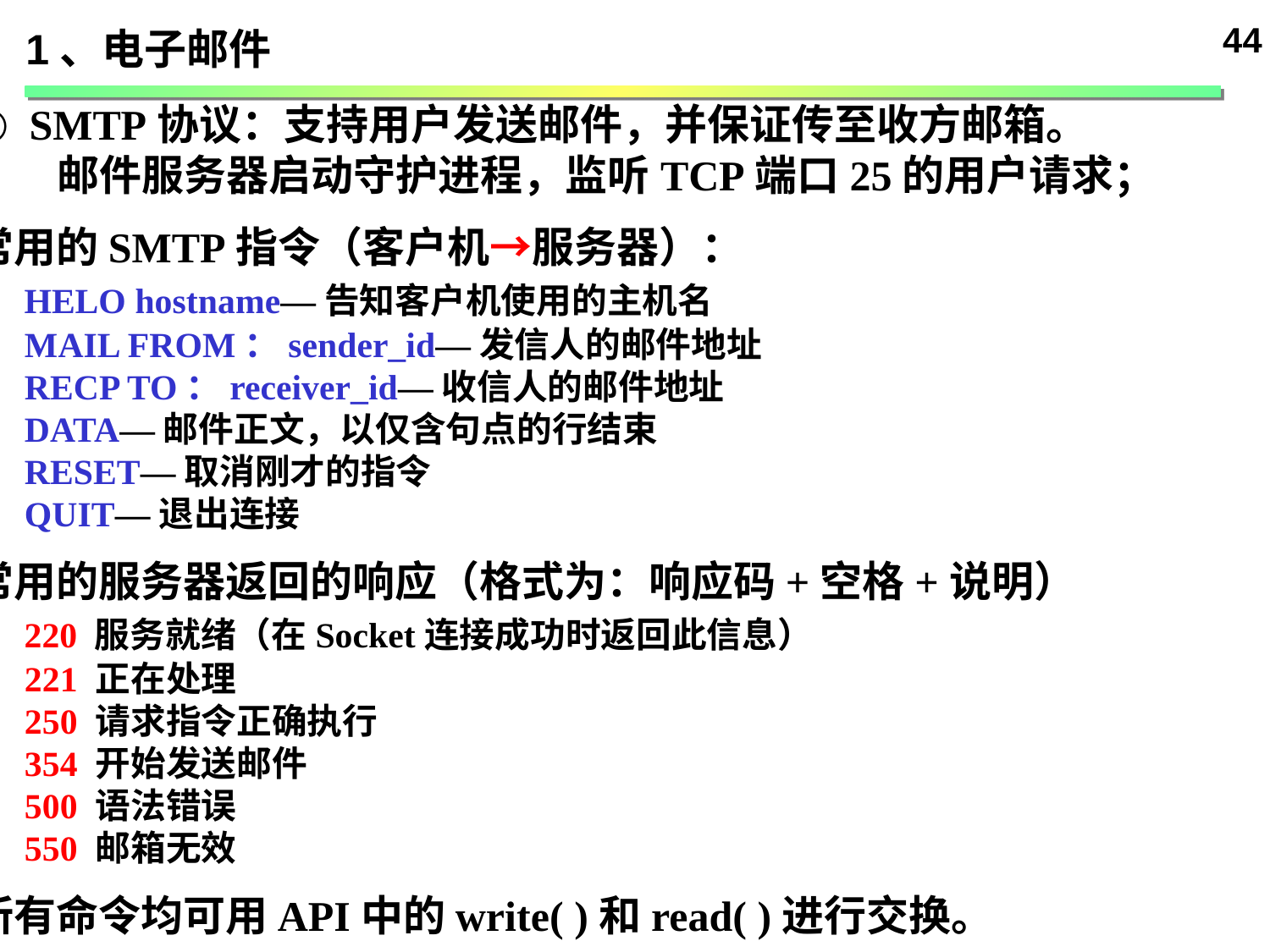

44
1、电子邮件

⑥  SMTP协议：支持用户发送邮件，并保证传至收方邮箱。
        邮件服务器启动守护进程，监听TCP端口25的用户请求；

常用的SMTP指令（客户机→服务器）：
     HELO hostname—告知客户机使用的主机名
      MAIL FROM：sender_id—发信人的邮件地址
      RECP TO：receiver_id—收信人的邮件地址
      DATA—邮件正文，以仅含句点的行结束
      RESET—取消刚才的指令
      QUIT—退出连接

常用的服务器返回的响应（格式为：响应码+空格+说明）
     220 服务就绪（在Socket连接成功时返回此信息）
      221 正在处理
      250 请求指令正确执行
      354 开始发送邮件
      500 语法错误
      550 邮箱无效

所有命令均可用API中的write( )和read( )进行交换。